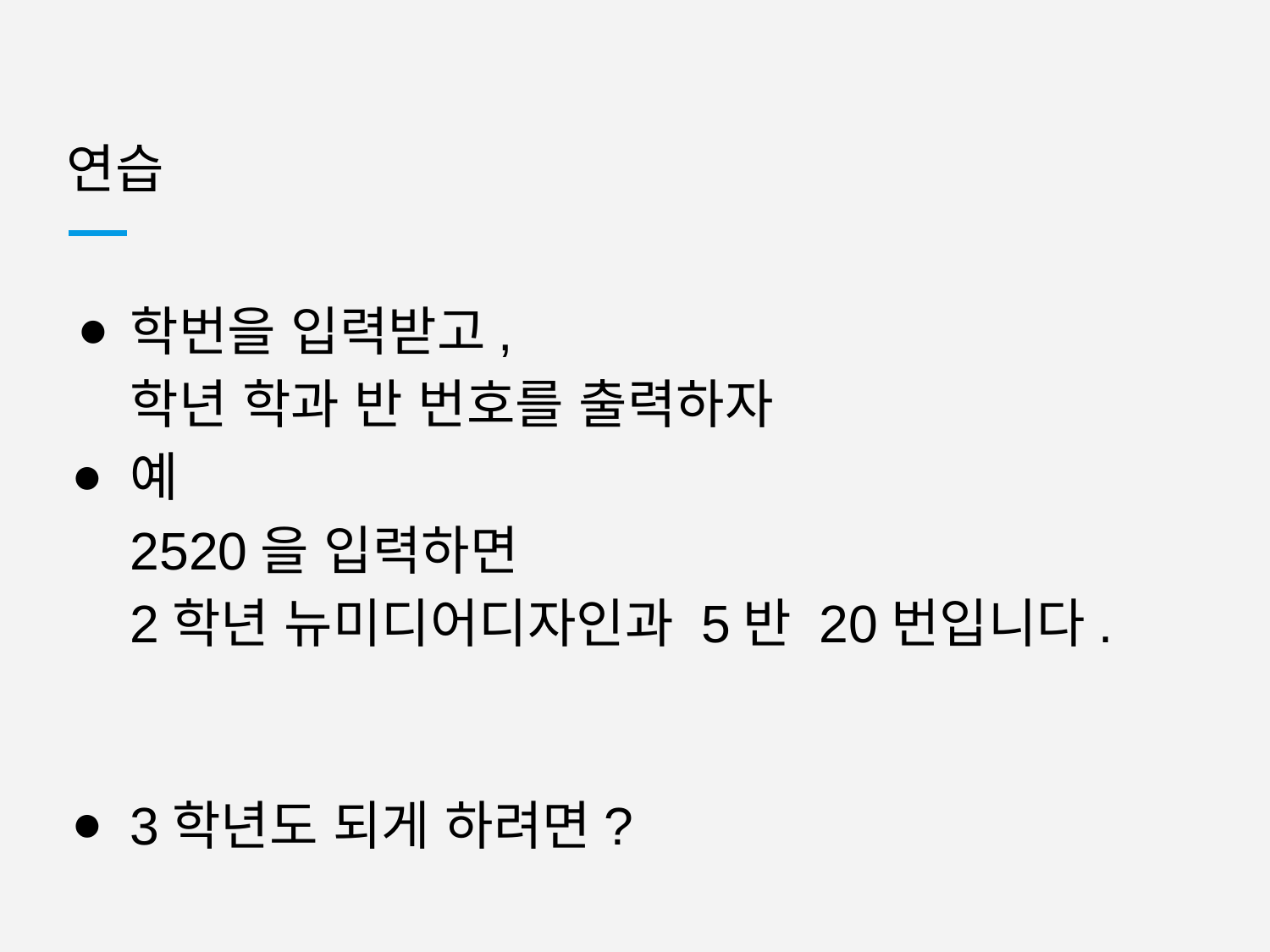

# 연습
학번을 입력받고,
학년 학과 반 번호를 출력하자
예
2520을 입력하면
2학년 뉴미디어디자인과 5반 20번입니다.

3학년도 되게 하려면?